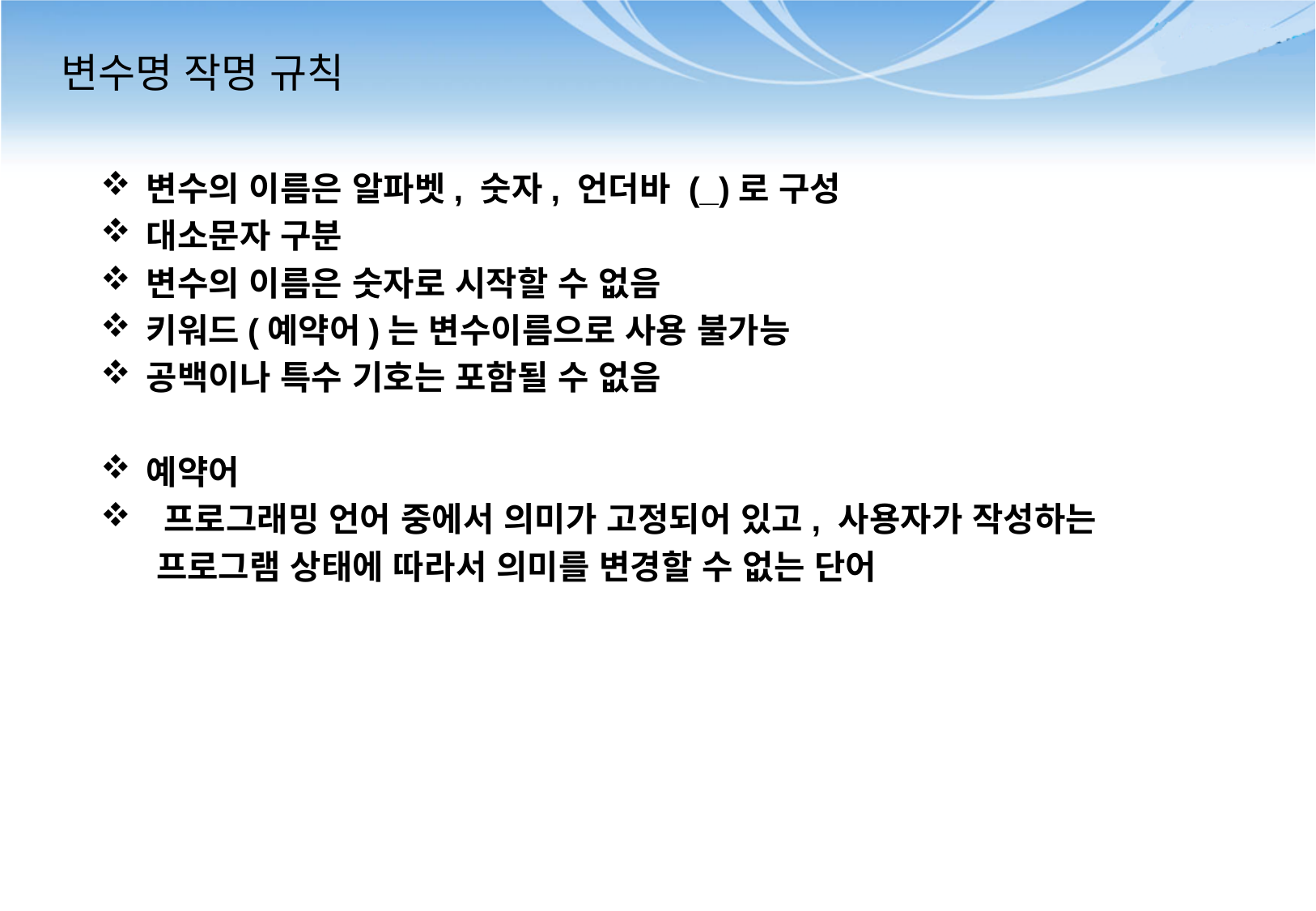

# 변수명 작명 규칙
변수의 이름은 알파벳, 숫자, 언더바 (_)로 구성
대소문자 구분
변수의 이름은 숫자로 시작할 수 없음
키워드(예약어)는 변수이름으로 사용 불가능
공백이나 특수 기호는 포함될 수 없음

예약어
 프로그래밍 언어 중에서 의미가 고정되어 있고, 사용자가 작성하는
     프로그램 상태에 따라서 의미를 변경할 수 없는 단어